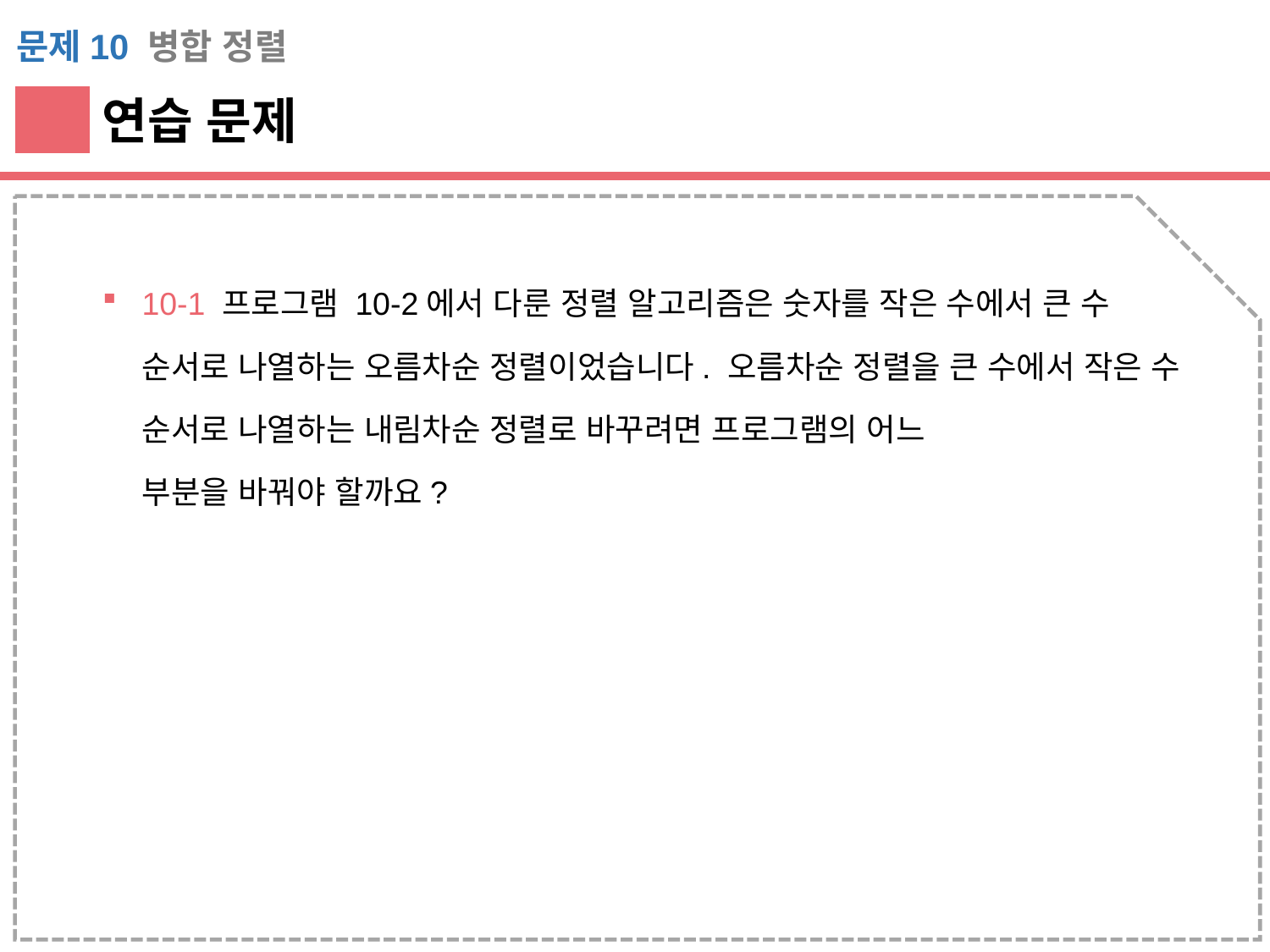

문제10 병합 정렬
연습 문제

10-1 프로그램 10-2에서 다룬 정렬 알고리즘은 숫자를 작은 수에서 큰 수 순서로 나열하는 오름차순 정렬이었습니다. 오름차순 정렬을 큰 수에서 작은 수 순서로 나열하는 내림차순 정렬로 바꾸려면 프로그램의 어느
부분을 바꿔야 할까요?